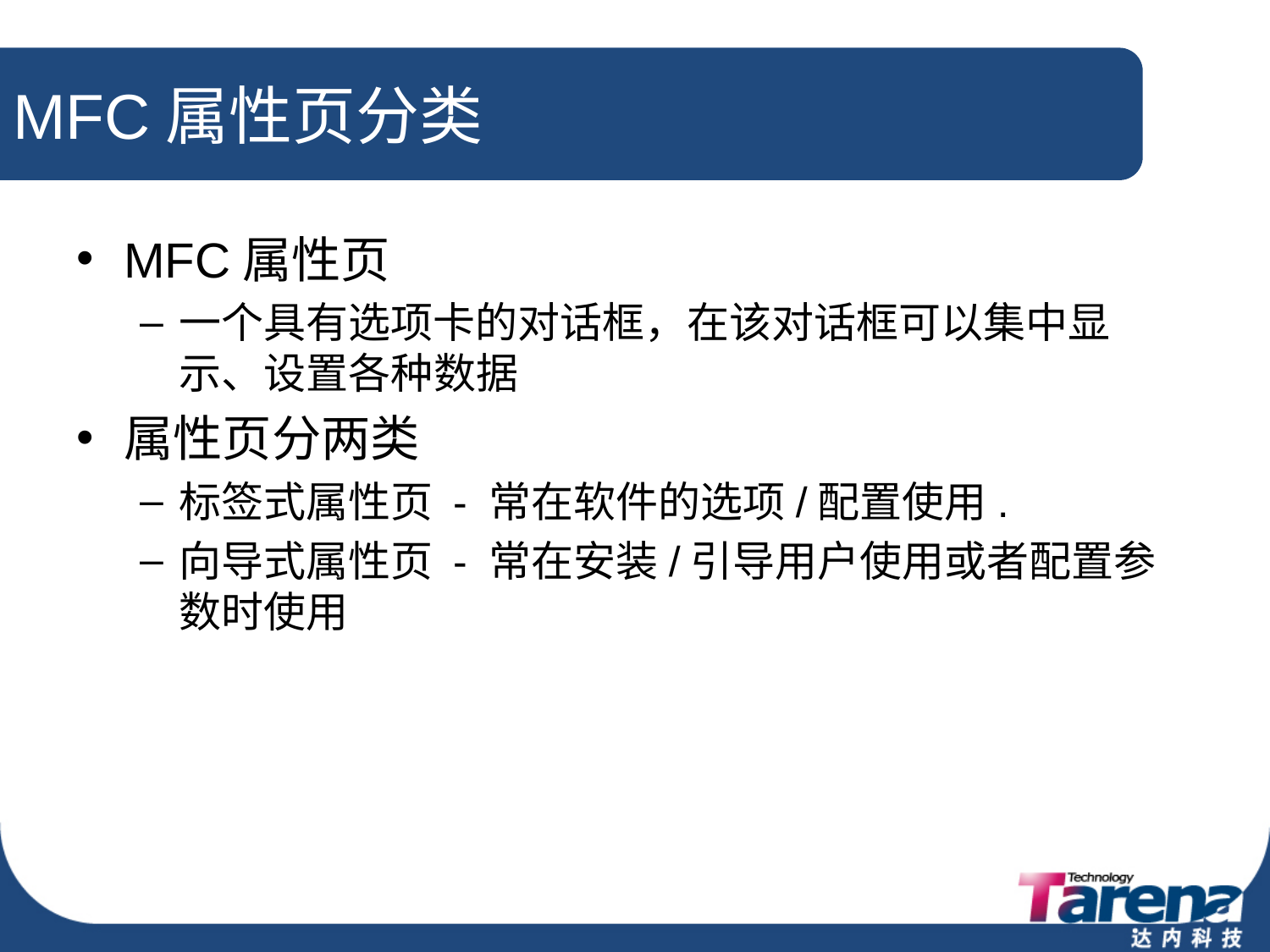

# MFC属性页分类
MFC属性页
一个具有选项卡的对话框，在该对话框可以集中显示、设置各种数据
属性页分两类
标签式属性页 - 常在软件的选项/配置使用.
向导式属性页 - 常在安装/引导用户使用或者配置参数时使用